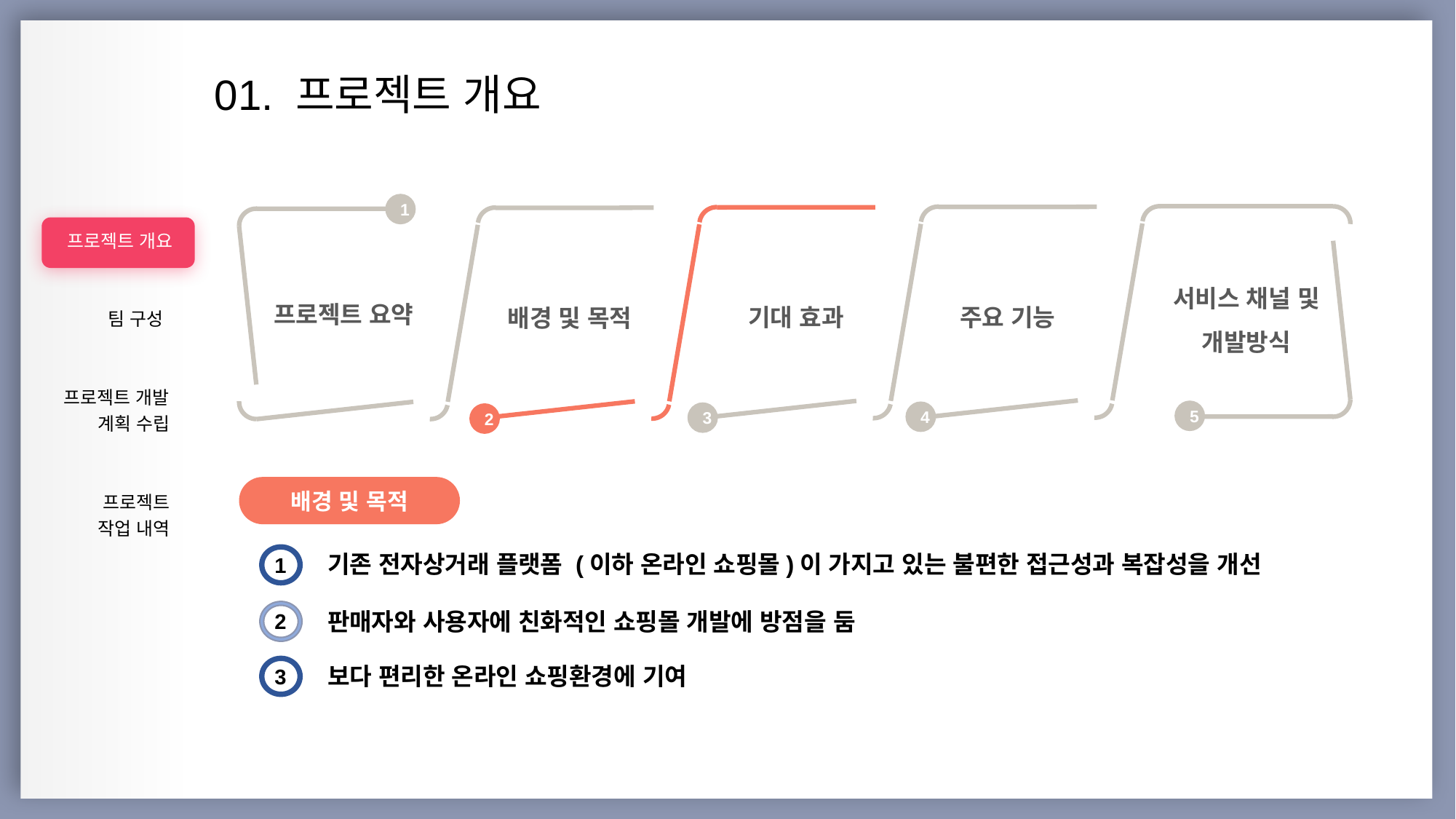

01. 프로젝트 개요
|  |
| --- |
| 프로젝트 개요 |
| 팀 구성 |
| 프로젝트 개발 계획 수립 |
| 프로젝트 작업 내역 |
|  |
|  |
|  |
|  |
1

서비스 채널 및 개발방식
프로젝트 요약
기대 효과
주요 기능
배경 및 목적
5
4
3
2
배경 및 목적
기존 전자상거래 플랫폼 (이하 온라인 쇼핑몰)이 가지고 있는 불편한 접근성과 복잡성을 개선

1
판매자와 사용자에 친화적인 쇼핑몰 개발에 방점을 둠

2
보다 편리한 온라인 쇼핑환경에 기여

3